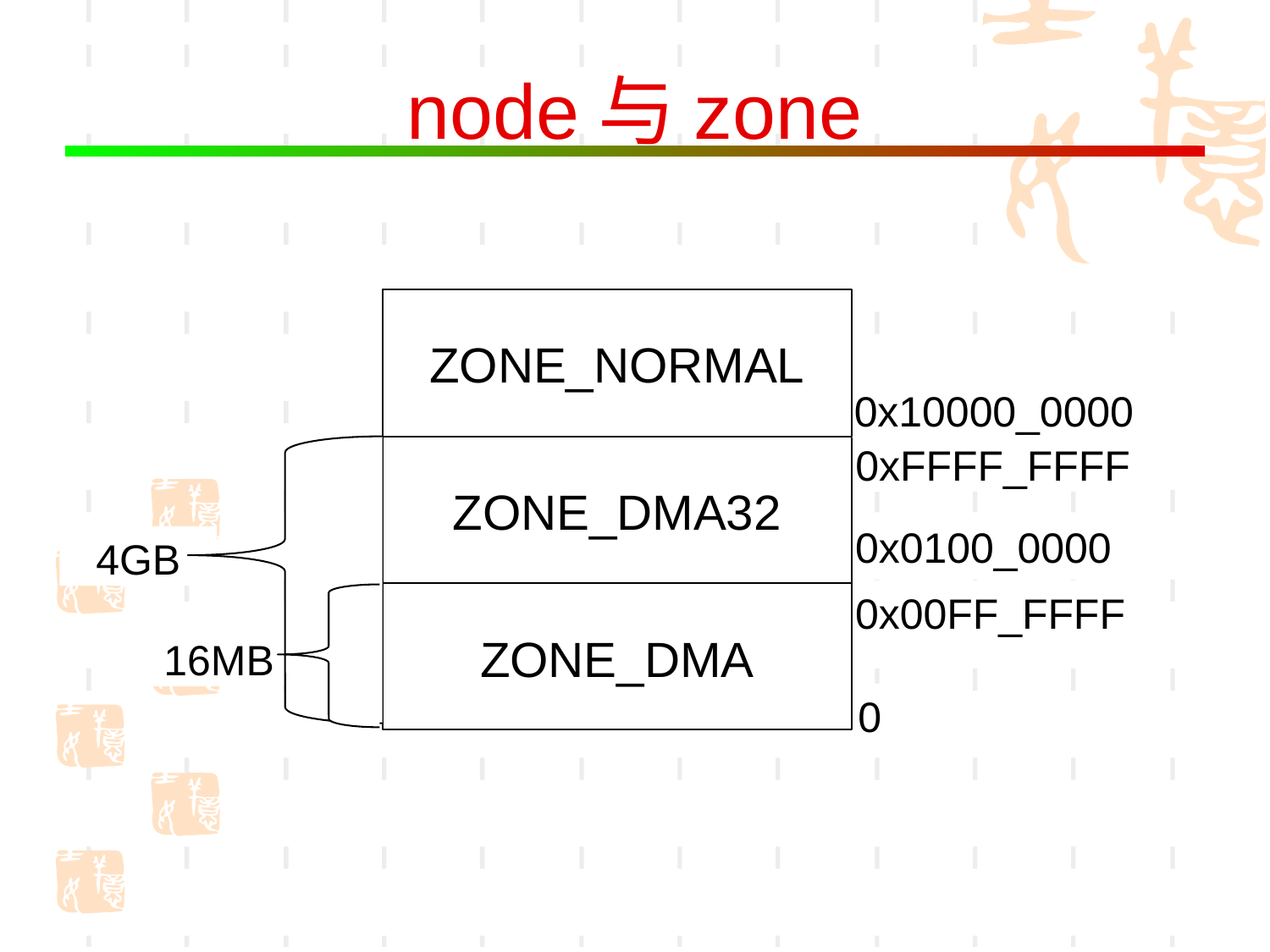

# node与zone

ZONE_NORMAL
0x10000_0000

0xFFFF_FFFF

ZONE_DMA32

0x0100_0000

4GB
0x00FF_FFFF

ZONE_DMA

16MB
0